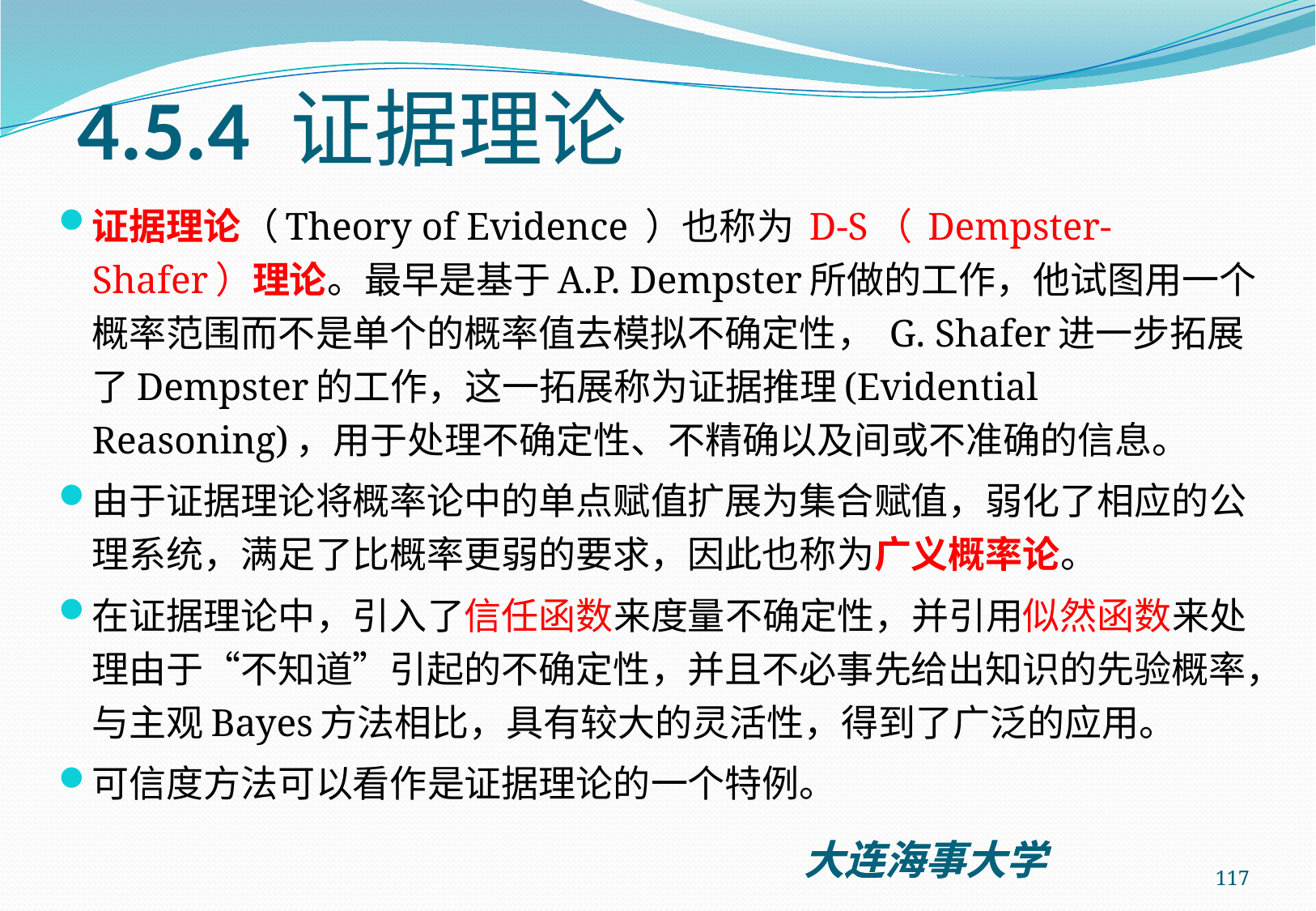

# 4.5.4 证据理论
证据理论（Theory of Evidence ）也称为 D-S（ Dempster-Shafer）理论。最早是基于A.P. Dempster所做的工作，他试图用一个概率范围而不是单个的概率值去模拟不确定性， G. Shafer进一步拓展了Dempster的工作，这一拓展称为证据推理(Evidential Reasoning)，用于处理不确定性、不精确以及间或不准确的信息。
由于证据理论将概率论中的单点赋值扩展为集合赋值，弱化了相应的公理系统，满足了比概率更弱的要求，因此也称为广义概率论。
在证据理论中，引入了信任函数来度量不确定性，并引用似然函数来处理由于“不知道”引起的不确定性，并且不必事先给出知识的先验概率，与主观Bayes方法相比，具有较大的灵活性，得到了广泛的应用。
可信度方法可以看作是证据理论的一个特例。

117